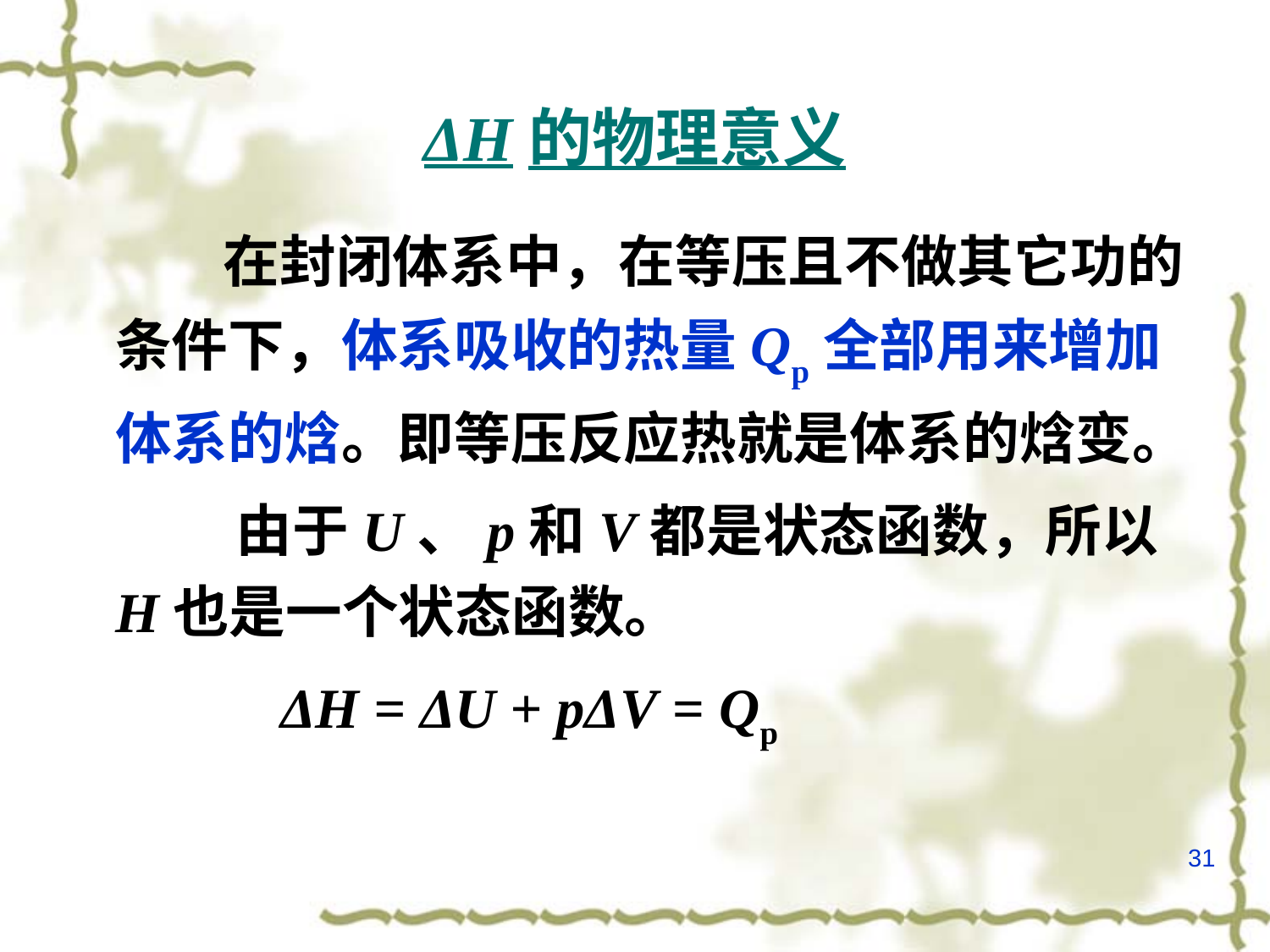

# ΔH的物理意义
           在封闭体系中，在等压且不做其它功的条件下，体系吸收的热量Qp全部用来增加体系的焓。即等压反应热就是体系的焓变。
            由于U、p和V都是状态函数，所以H也是一个状态函数。
               ΔH = ΔU + pΔV = Qp
31